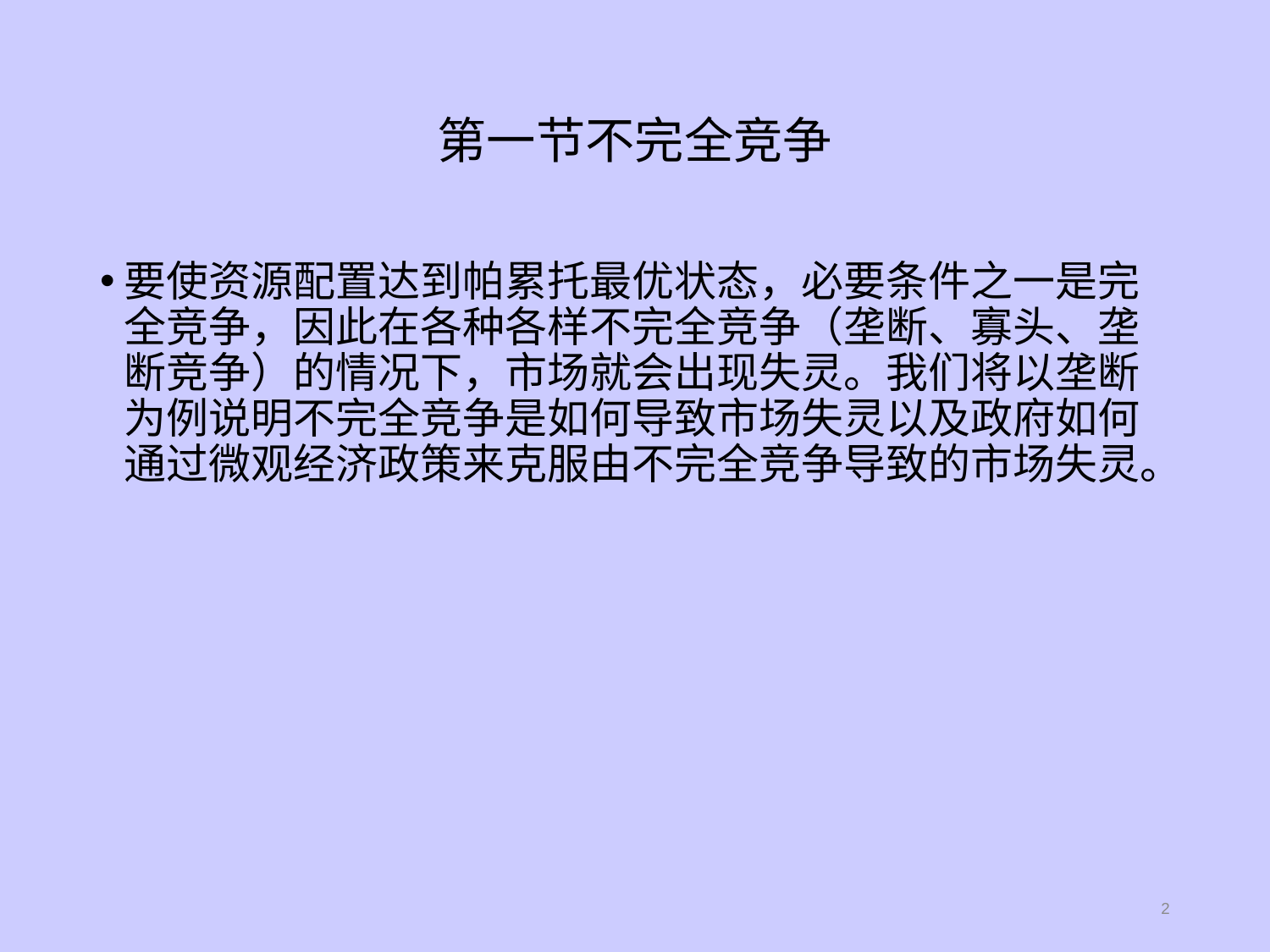

# 第一节不完全竞争
要使资源配置达到帕累托最优状态，必要条件之一是完全竞争，因此在各种各样不完全竞争（垄断、寡头、垄断竞争）的情况下，市场就会出现失灵。我们将以垄断为例说明不完全竞争是如何导致市场失灵以及政府如何通过微观经济政策来克服由不完全竞争导致的市场失灵。
2